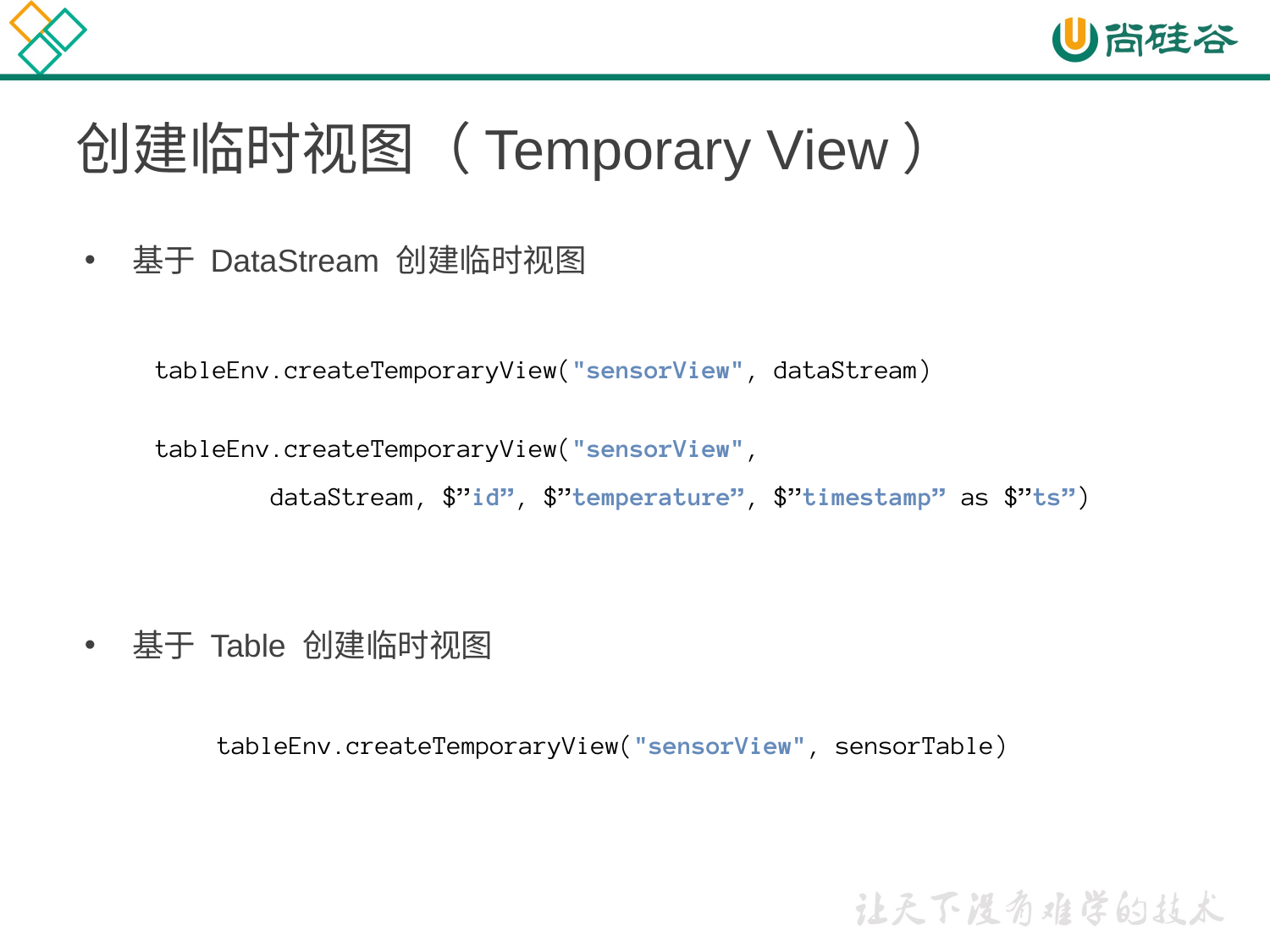

创建临时视图（Temporary View）
基于 DataStream 创建临时视图
tableEnv.createTemporaryView("sensorView", dataStream)
tableEnv.createTemporaryView("sensorView",
        dataStream, $”id”, $”temperature”, $”timestamp” as $”ts”)
基于 Table 创建临时视图
tableEnv.createTemporaryView("sensorView", sensorTable)